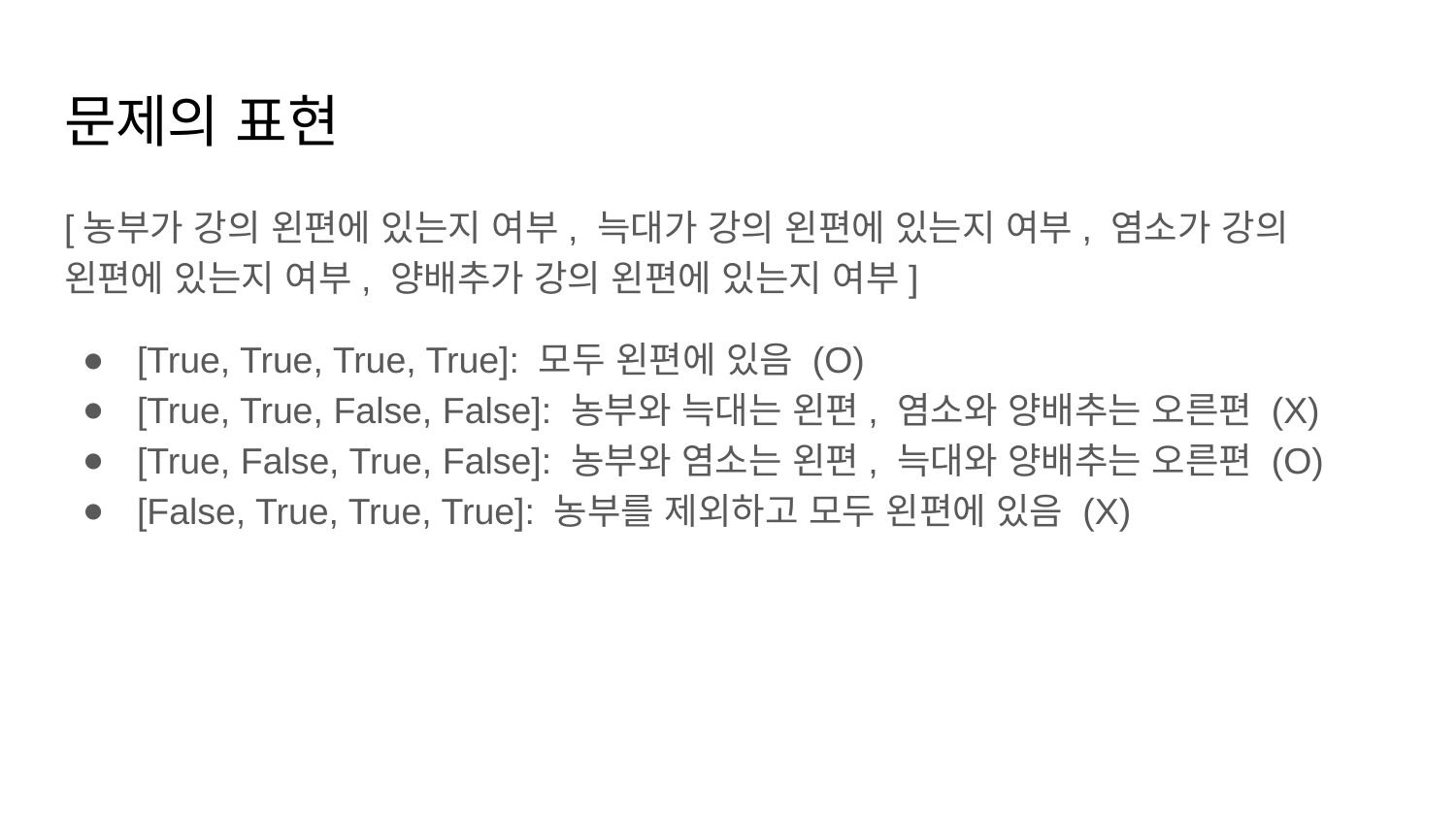

# 문제의 표현
[농부가 강의 왼편에 있는지 여부, 늑대가 강의 왼편에 있는지 여부, 염소가 강의 왼편에 있는지 여부, 양배추가 강의 왼편에 있는지 여부]
[True, True, True, True]: 모두 왼편에 있음 (O)
[True, True, False, False]: 농부와 늑대는 왼편, 염소와 양배추는 오른편 (X)
[True, False, True, False]: 농부와 염소는 왼편, 늑대와 양배추는 오른편 (O)
[False, True, True, True]: 농부를 제외하고 모두 왼편에 있음 (X)